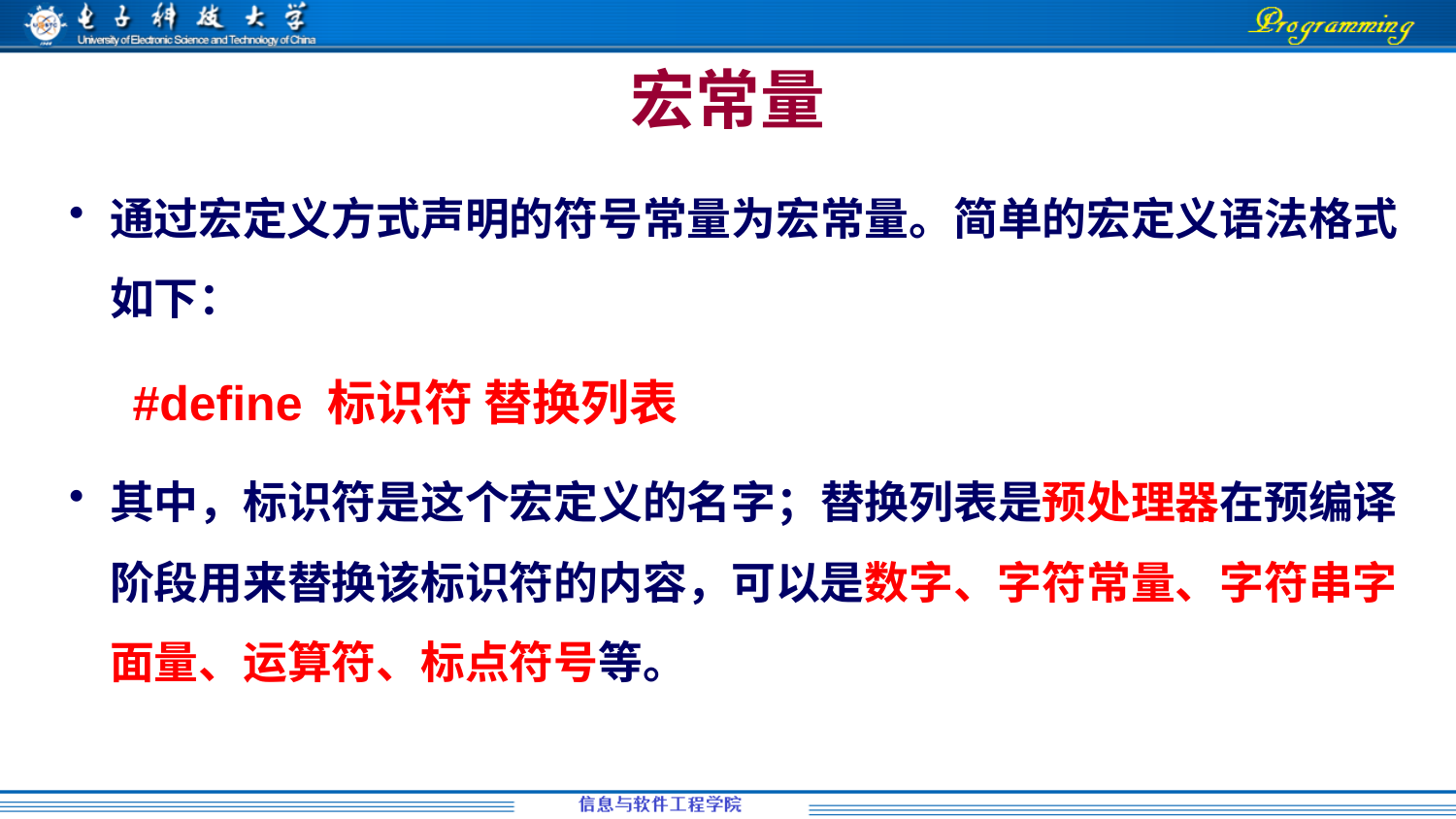

宏常量
通过宏定义方式声明的符号常量为宏常量。简单的宏定义语法格式如下：
#define 标识符 替换列表
其中，标识符是这个宏定义的名字；替换列表是预处理器在预编译阶段用来替换该标识符的内容，可以是数字、字符常量、字符串字面量、运算符、标点符号等。